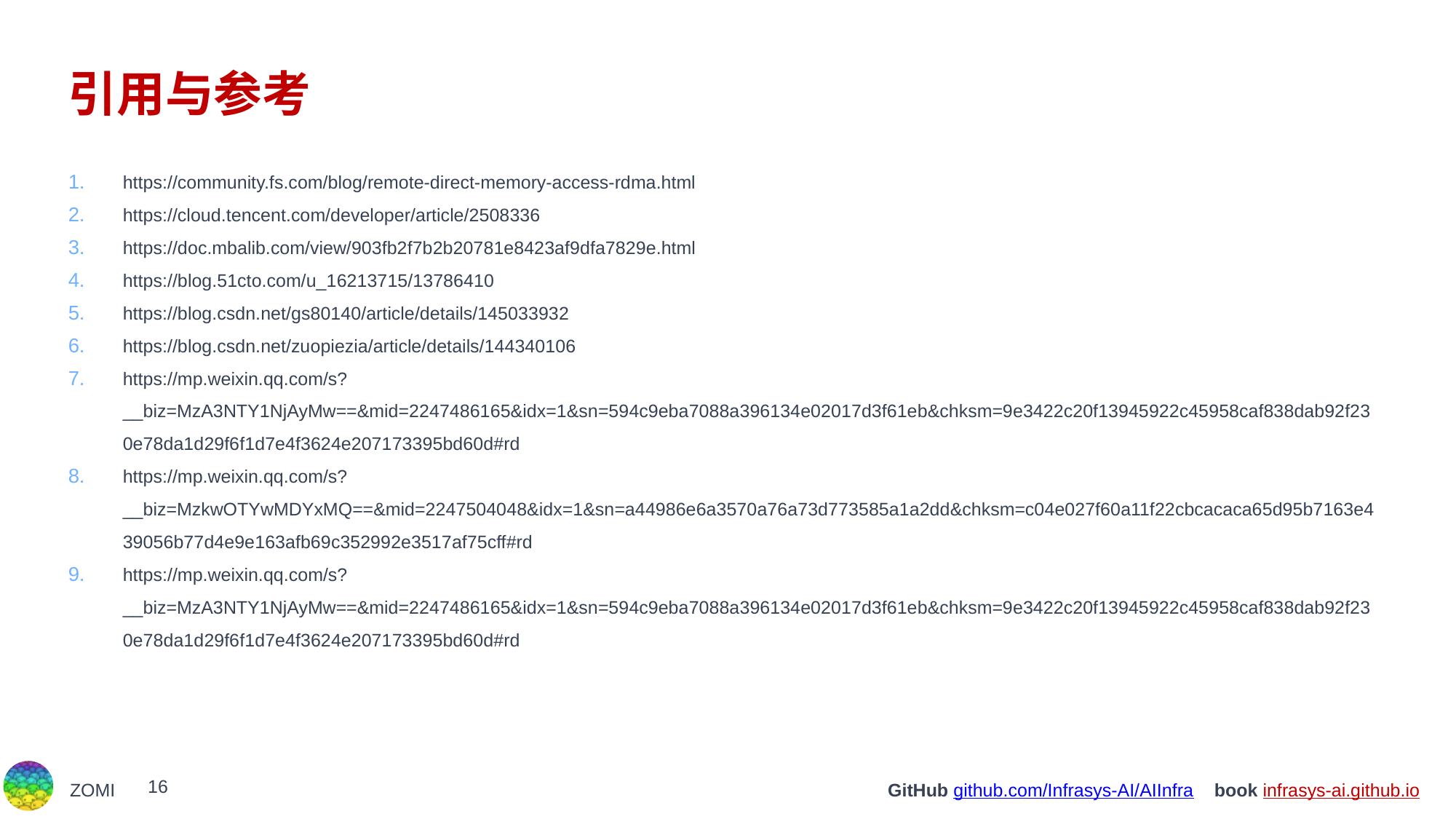

# 引用与参考
https://community.fs.com/blog/remote-direct-memory-access-rdma.html
https://cloud.tencent.com/developer/article/2508336
https://doc.mbalib.com/view/903fb2f7b2b20781e8423af9dfa7829e.html
https://blog.51cto.com/u_16213715/13786410
https://blog.csdn.net/gs80140/article/details/145033932
https://blog.csdn.net/zuopiezia/article/details/144340106
https://mp.weixin.qq.com/s?__biz=MzA3NTY1NjAyMw==&mid=2247486165&idx=1&sn=594c9eba7088a396134e02017d3f61eb&chksm=9e3422c20f13945922c45958caf838dab92f230e78da1d29f6f1d7e4f3624e207173395bd60d#rd
https://mp.weixin.qq.com/s?__biz=MzkwOTYwMDYxMQ==&mid=2247504048&idx=1&sn=a44986e6a3570a76a73d773585a1a2dd&chksm=c04e027f60a11f22cbcacaca65d95b7163e439056b77d4e9e163afb69c352992e3517af75cff#rd
https://mp.weixin.qq.com/s?__biz=MzA3NTY1NjAyMw==&mid=2247486165&idx=1&sn=594c9eba7088a396134e02017d3f61eb&chksm=9e3422c20f13945922c45958caf838dab92f230e78da1d29f6f1d7e4f3624e207173395bd60d#rd